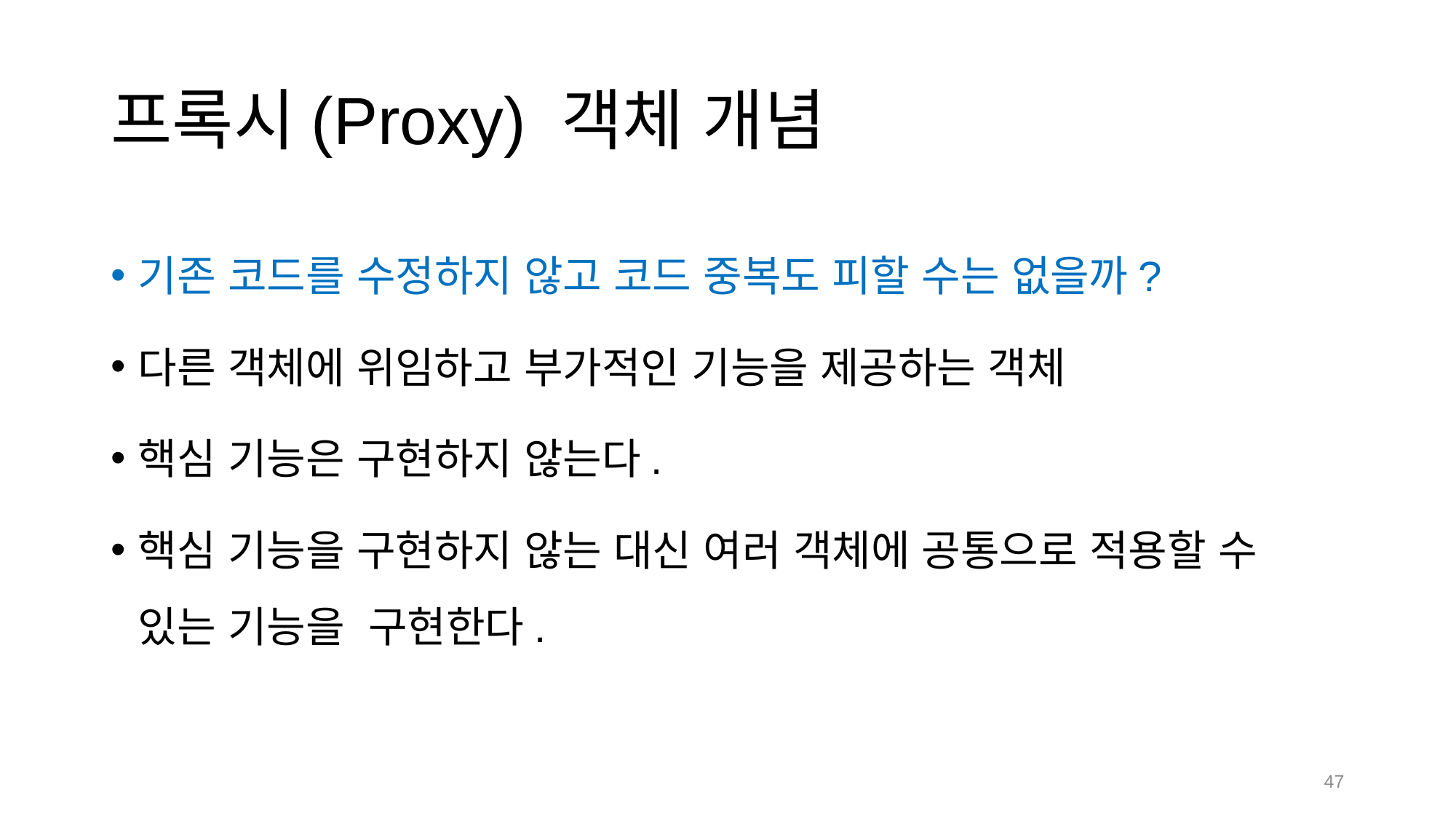

# 프록시(Proxy) 객체 개념
기존 코드를 수정하지 않고 코드 중복도 피할 수는 없을까?
다른 객체에 위임하고 부가적인 기능을 제공하는 객체
핵심 기능은 구현하지 않는다.
핵심 기능을 구현하지 않는 대신 여러 객체에 공통으로 적용할 수 있는 기능을  구현한다.
47